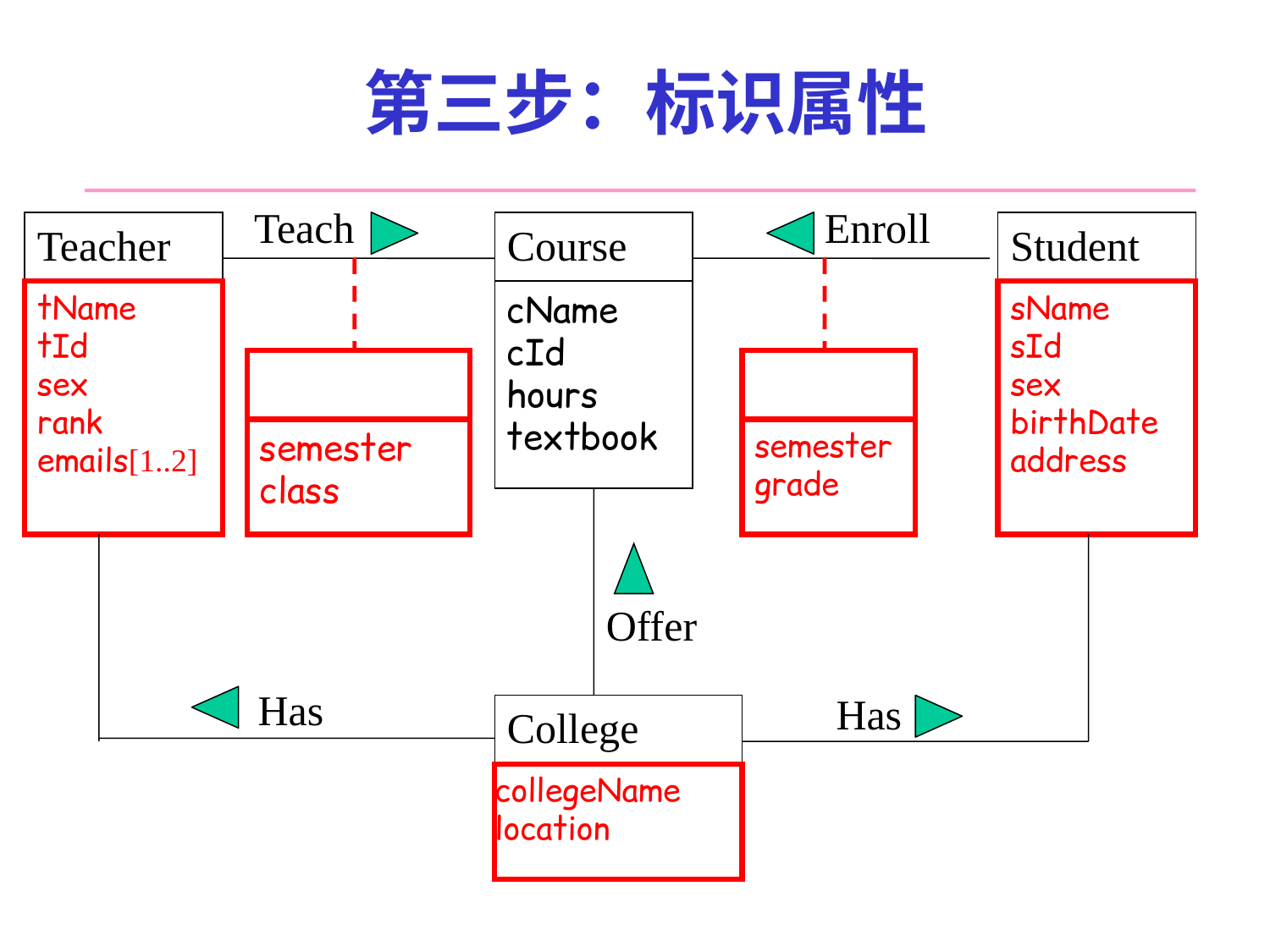

# 第三步：标识属性
Teach
Enroll
Teacher

Course

Student

tName
tId
sex
rank
emails[1..2]
cName
cId
hours
textbook
sName
sId
sex
birthDate address

semester
class
semester
grade

Offer
Has

Has
College

collegeName
location